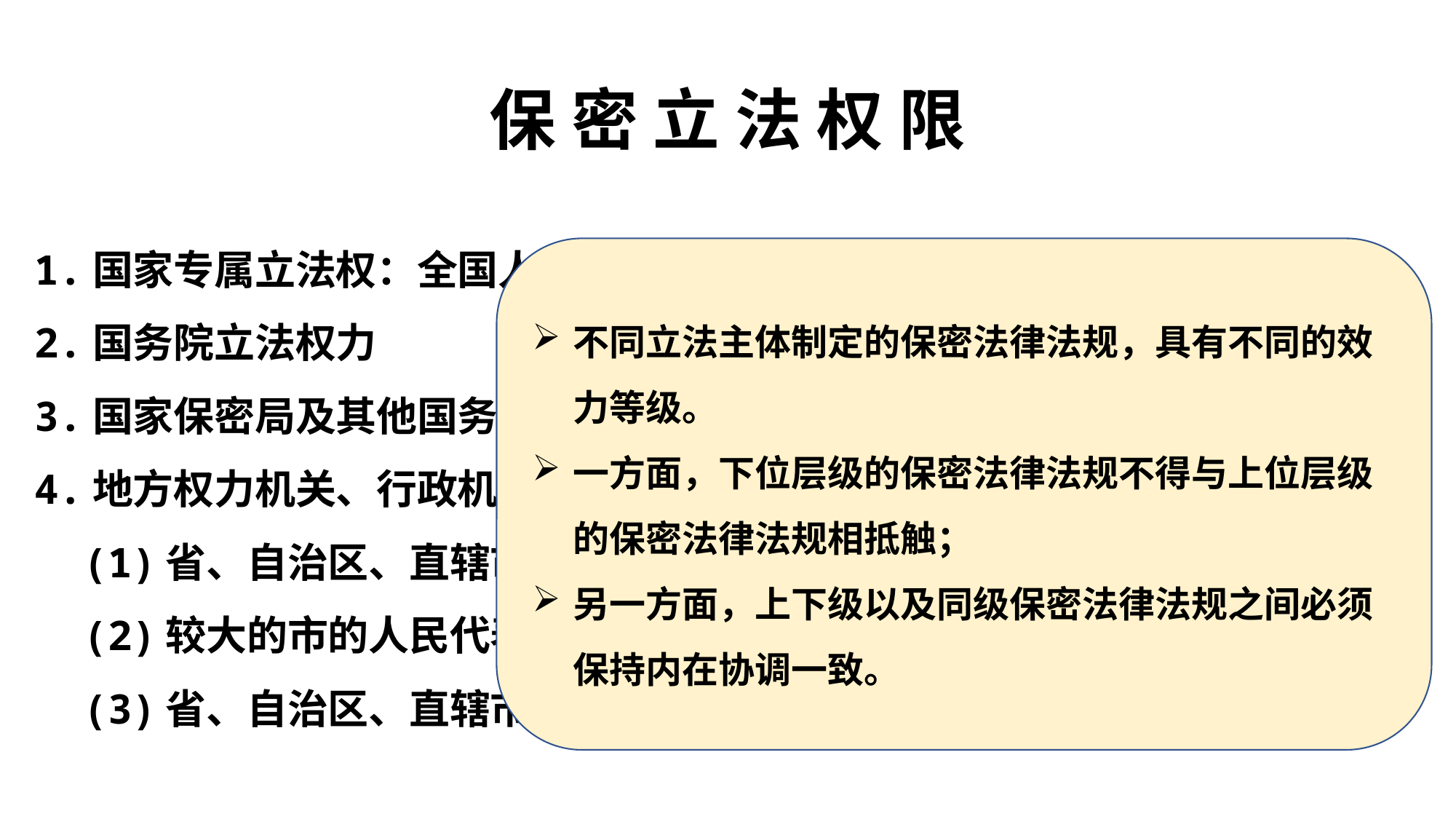

# 保 密 立 法 权 限
1.国家专属立法权：全国人大及其常委会
2.国务院立法权力
3.国家保密局及其他国务院所属机关立法权力
4.地方权力机关、行政机关的立法权
  (1)省、自治区、直辖市的人民代表大会及其常务委员会 地方性保密法规
  (2)较大的市的人民代表大会及其常务委员会           地方性保密法规
  (3)省、自治区、直辖市和较大的市的人民政府         保密规章
不同立法主体制定的保密法律法规，具有不同的效力等级。
一方面，下位层级的保密法律法规不得与上位层级的保密法律法规相抵触；
另一方面，上下级以及同级保密法律法规之间必须保持内在协调一致。